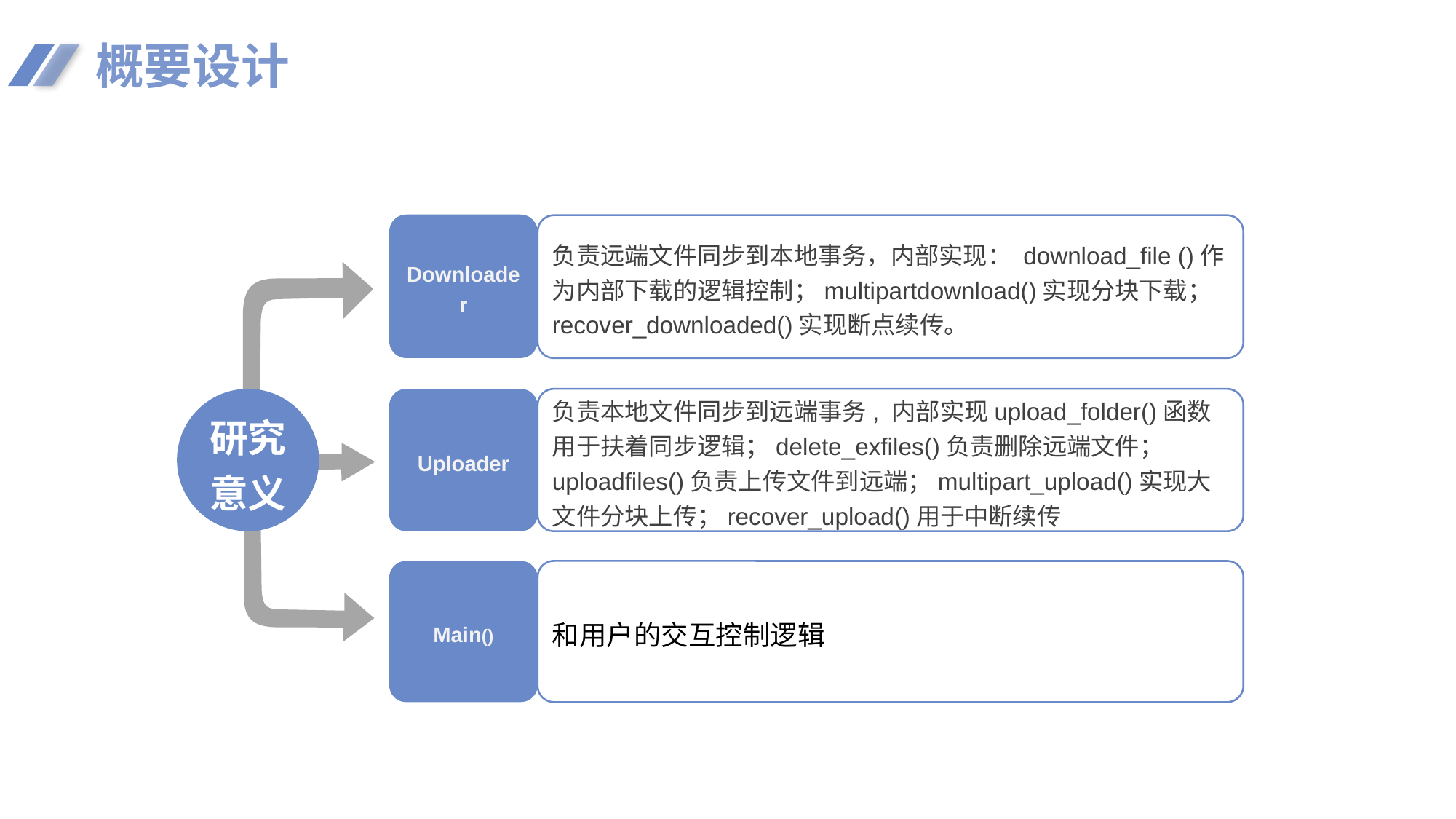

概要设计
Downloader
负责远端文件同步到本地事务，内部实现： download_file ()作为内部下载的逻辑控制；multipartdownload()实现分块下载；recover_downloaded()实现断点续传。

研究意义
Uploader
负责本地文件同步到远端事务, 内部实现upload_folder()函数用于扶着同步逻辑；delete_exfiles()负责删除远端文件；uploadfiles()负责上传文件到远端；multipart_upload()实现大文件分块上传；recover_upload()用于中断续传

Main()
和用户的交互控制逻辑